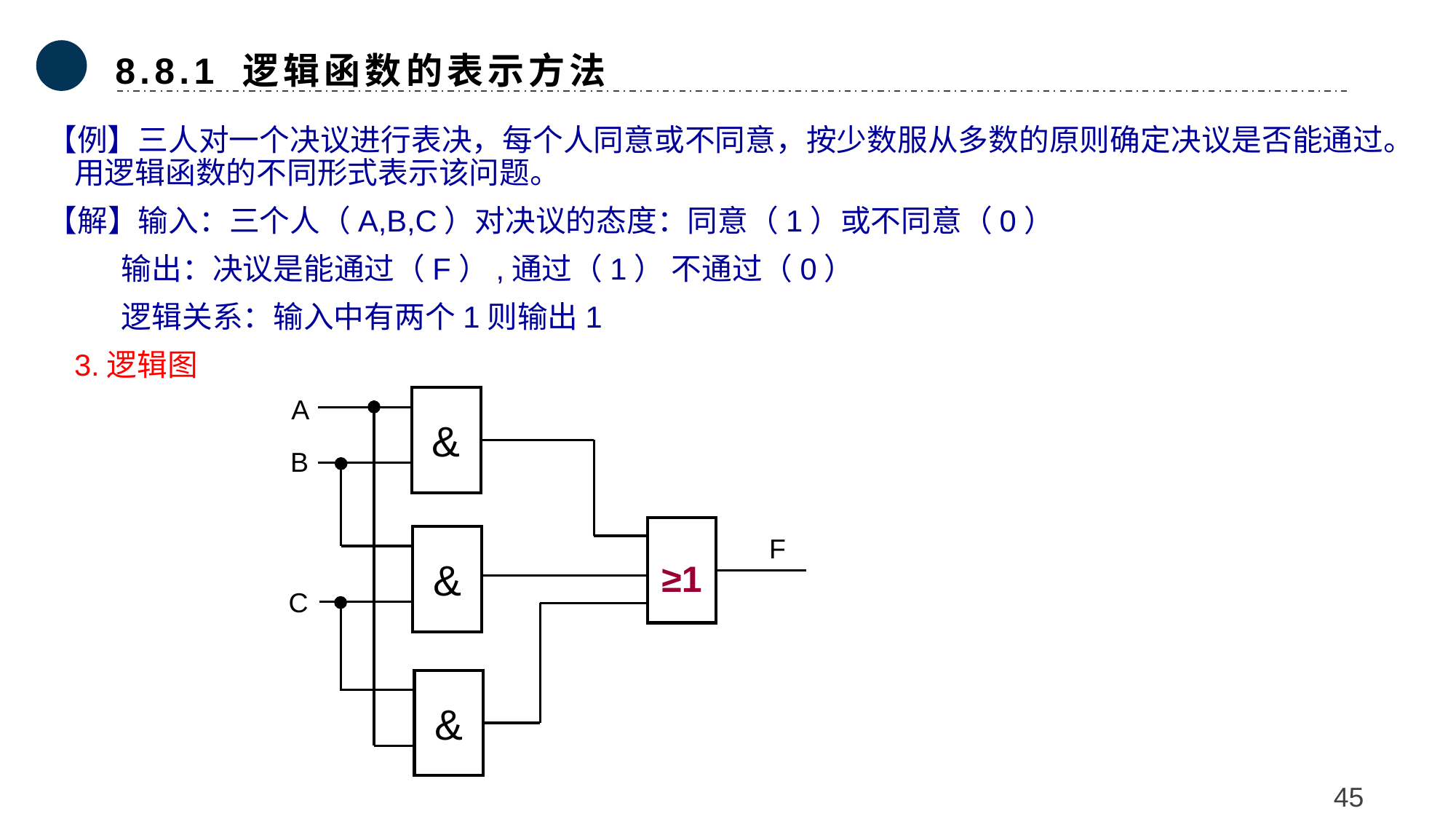

8.8.1 逻辑函数的表示方法

【例】三人对一个决议进行表决，每个人同意或不同意，按少数服从多数的原则确定决议是否能通过。用逻辑函数的不同形式表示该问题。
【解】输入：三个人（A,B,C）对决议的态度：同意（1）或不同意（0）
          输出：决议是能通过（F）,通过（1） 不通过（0）
          逻辑关系：输入中有两个1则输出1
	3.逻辑图

A
&

B

≥1
F
&
C

&